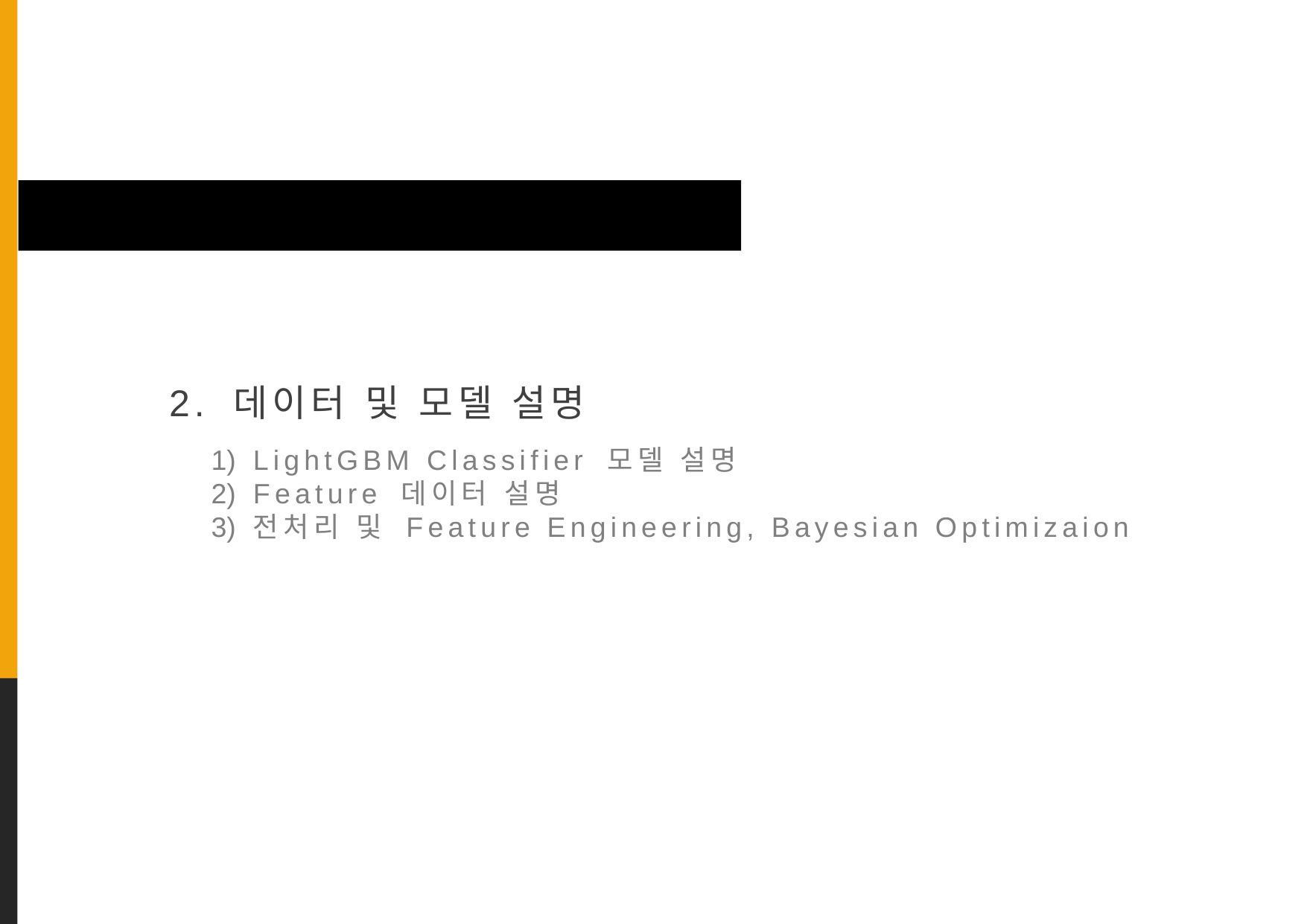

2. 데이터 및 모델 설명
LightGBM Classifier 모델 설명
Feature 데이터 설명
전처리 및 Feature Engineering, Bayesian Optimizaion